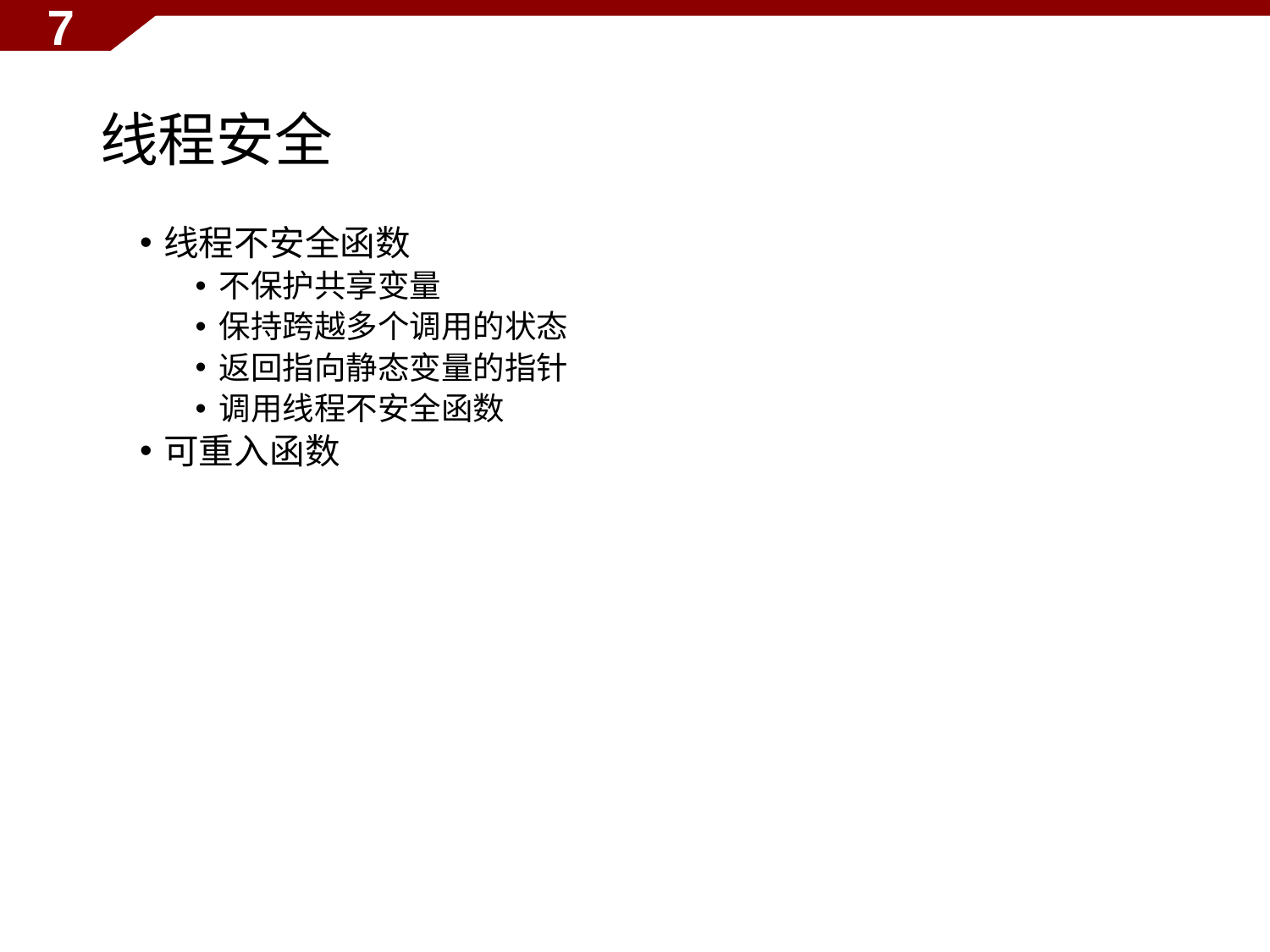

7
# 线程安全
线程不安全函数
不保护共享变量
保持跨越多个调用的状态
返回指向静态变量的指针
调用线程不安全函数
可重入函数